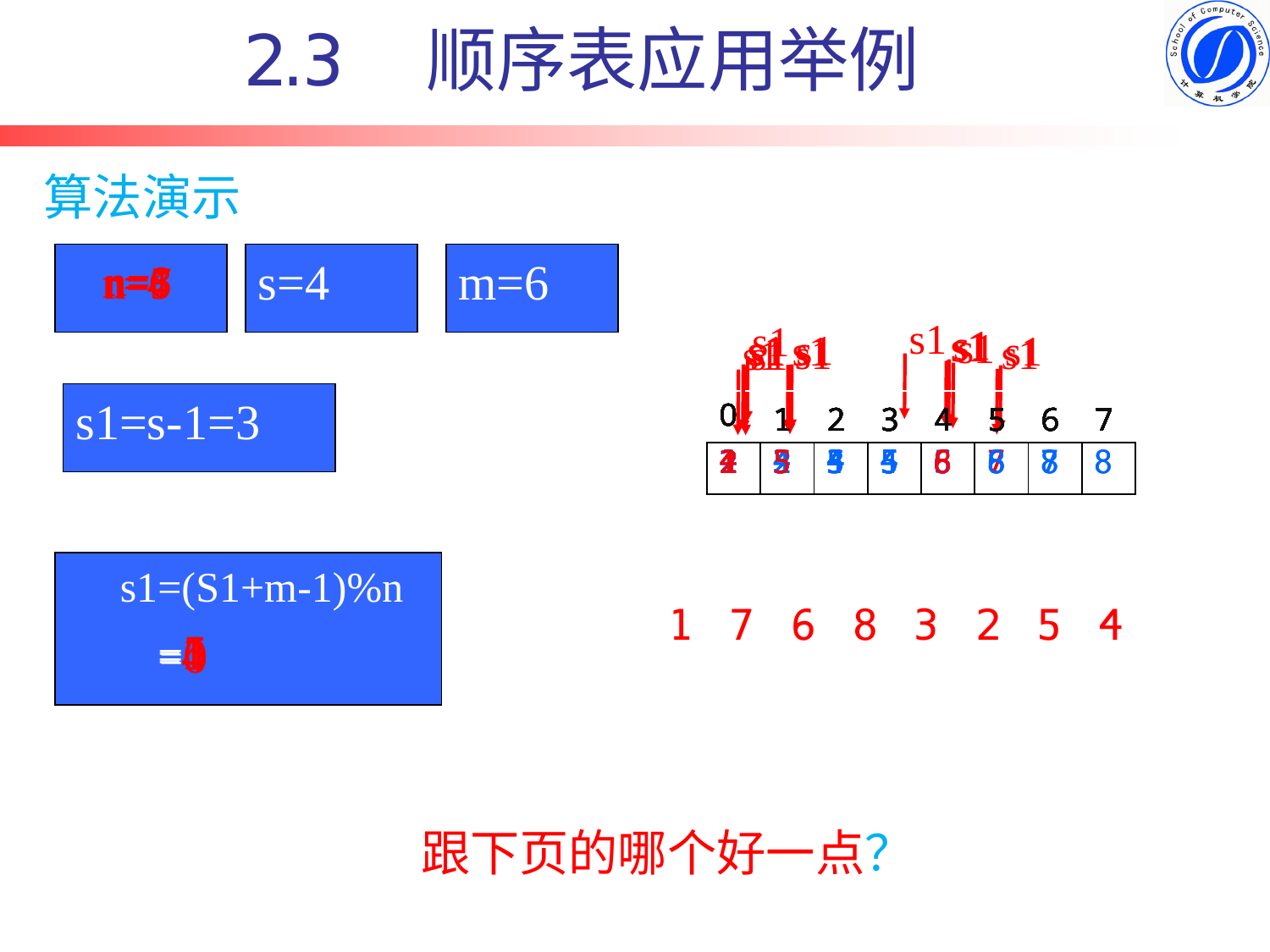

2.3   顺序表应用举例
算法演示
s=4
m=6

n=8
n=7
n=6
n=4
n=5
s1
s1
s1
s1
s1
s1
s1
s1
s1
s1
s1
s1
s1
s1
s1
s1=s-1=3
| 0 | 1 | 2 | 3 | 4 | 5 | 6 | 7 |
| --- | --- | --- | --- | --- | --- | --- | --- |
| 1 | 2 | 3 | 4 | 5 | 6 | 7 | 8 |
| 0 | 1 | 2 | 3 | 4 | 5 | 6 | 7 |
| --- | --- | --- | --- | --- | --- | --- | --- |
| 1 | 2 | 3 | 4 | 5 | 6 | 7 | 8 |
| 0 | 1 | 2 | 3 | 4 | 5 | 6 | 7 |
| --- | --- | --- | --- | --- | --- | --- | --- |
| 2 | 3 | 4 | 5 | 6 | 7 | 8 |  |
| 0 | 1 | 2 | 3 | 4 | 5 | 6 | 7 |
| --- | --- | --- | --- | --- | --- | --- | --- |
| 2 | 3 | 4 | 5 | 6 | 7 | 8 |  |
| 0 | 1 | 2 | 3 | 4 | 5 | 6 | 7 |
| --- | --- | --- | --- | --- | --- | --- | --- |
| 2 | 3 | 4 | 5 | 6 | 8 |  |  |
| 0 | 1 | 2 | 3 | 4 | 5 | 6 | 7 |
| --- | --- | --- | --- | --- | --- | --- | --- |
| 2 | 3 | 4 | 5 | 6 | 8 |  |  |
| 0 | 1 | 2 | 3 | 4 | 5 | 6 | 7 |
| --- | --- | --- | --- | --- | --- | --- | --- |
| 2 | 3 | 4 | 5 | 8 |  |  |  |
| 0 | 1 | 2 | 3 | 4 | 5 | 6 | 7 |
| --- | --- | --- | --- | --- | --- | --- | --- |
| 2 | 3 | 4 | 5 | 8 |  |  |  |
| 0 | 1 | 2 | 3 | 4 | 5 | 6 | 7 |
| --- | --- | --- | --- | --- | --- | --- | --- |
| 2 | 3 | 4 | 5 |  |  |  |  |
| 0 | 1 | 2 | 3 | 4 | 5 | 6 | 7 |
| --- | --- | --- | --- | --- | --- | --- | --- |
| 2 | 3 | 4 | 5 |  |  |  |  |
| 0 | 1 | 2 | 3 | 4 | 5 | 6 | 7 |
| --- | --- | --- | --- | --- | --- | --- | --- |
| 2 | 4 | 5 |  |  |  |  |  |
| 0 | 1 | 2 | 3 | 4 | 5 | 6 | 7 |
| --- | --- | --- | --- | --- | --- | --- | --- |
| 2 | 4 | 5 |  |  |  |  |  |
| 0 | 1 | 2 | 3 | 4 | 5 | 6 | 7 |
| --- | --- | --- | --- | --- | --- | --- | --- |
| 4 | 5 |  |  |  |  |  |  |
| 0 | 1 | 2 | 3 | 4 | 5 | 6 | 7 |
| --- | --- | --- | --- | --- | --- | --- | --- |
| 4 | 5 |  |  |  |  |  |  |
| 0 | 1 | 2 | 3 | 4 | 5 | 6 | 7 |
| --- | --- | --- | --- | --- | --- | --- | --- |
| 4 |  |  |  |  |  |  |  |

s1=(S1+m-1)%n
1
7
6
8
3
2
5
4
 =5
 =1
 =4
 =0
跟下页的哪个好一点？